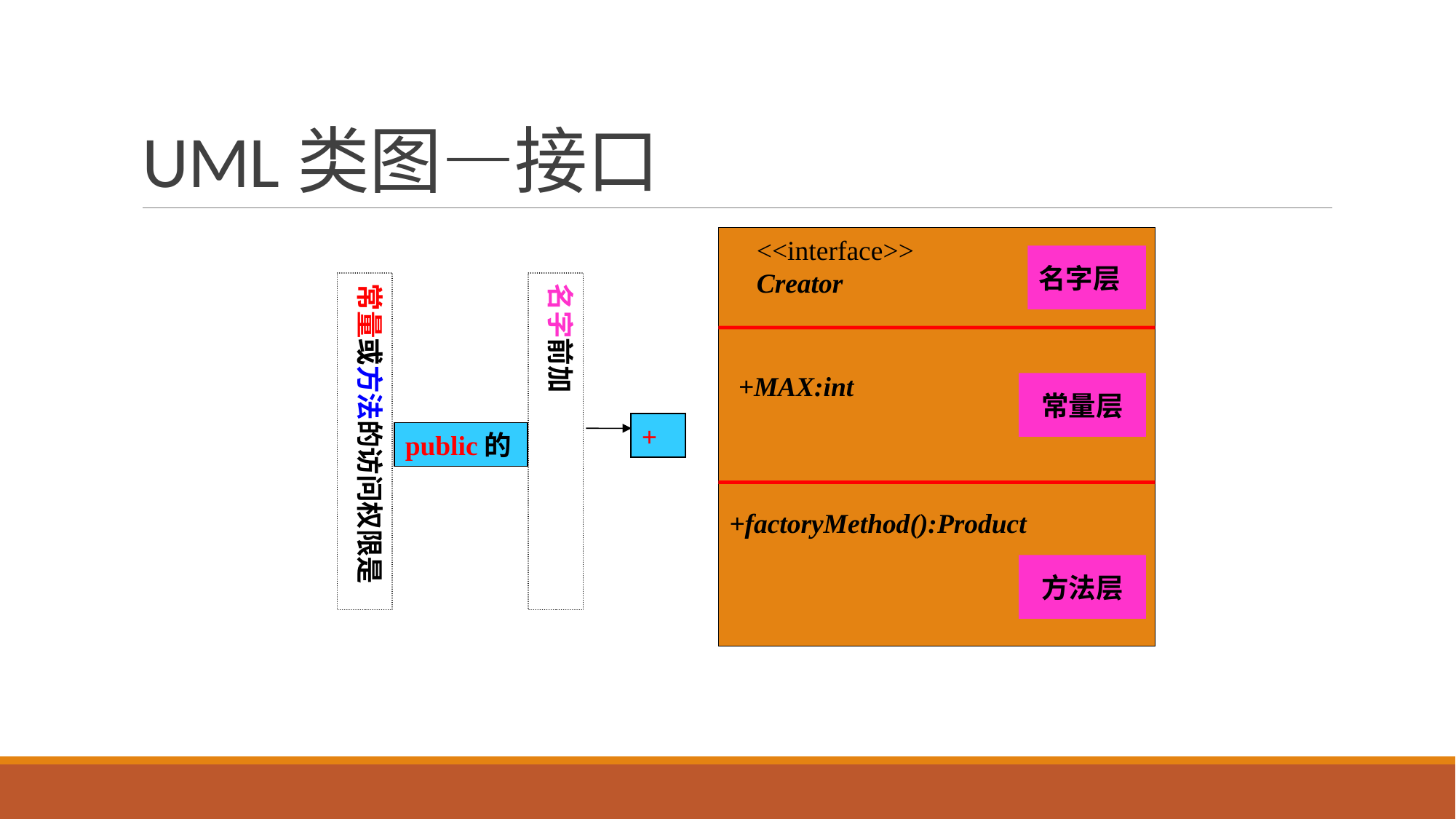

# UML类图—接口

<<interface>>
Creator
名字层
常量或方法的访问权限是
名字前加
public的

+

+MAX:int
常量层

+factoryMethod():Product
方法层